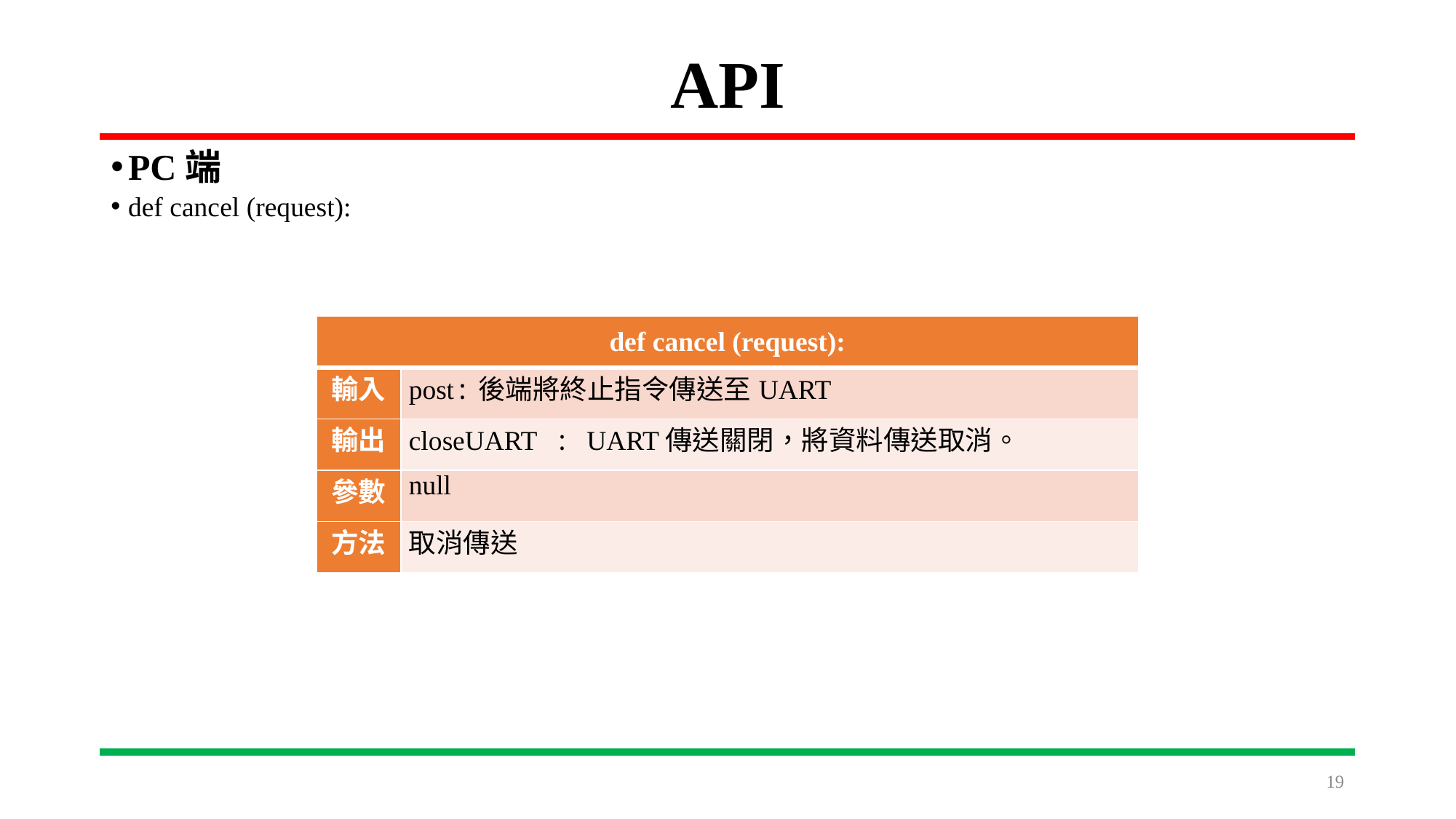

# API
PC端
def cancel (request):

| def cancel (request): |  |
| --- | --- |
| 輸入 | post:後端將終止指令傳送至UART |
| 輸出 | closeUART : UART傳送關閉，將資料傳送取消。 |
| 參數 | null |
| 方法 | 取消傳送 |
19